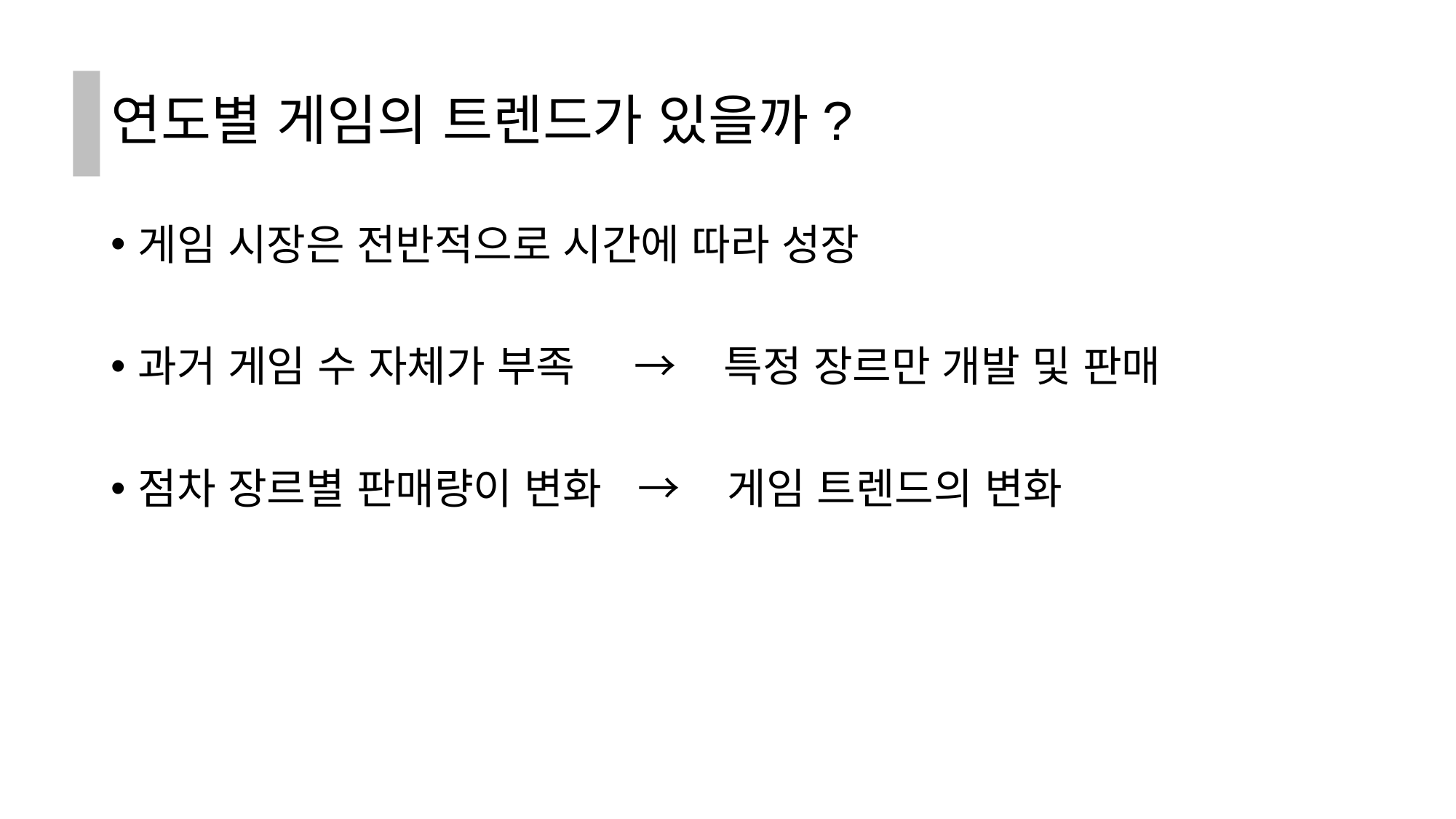

# 연도별 게임의 트렌드가 있을까?
게임 시장은 전반적으로 시간에 따라 성장

과거 게임 수 자체가 부족     →    특정 장르만 개발 및 판매

점차 장르별 판매량이 변화   →    게임 트렌드의 변화